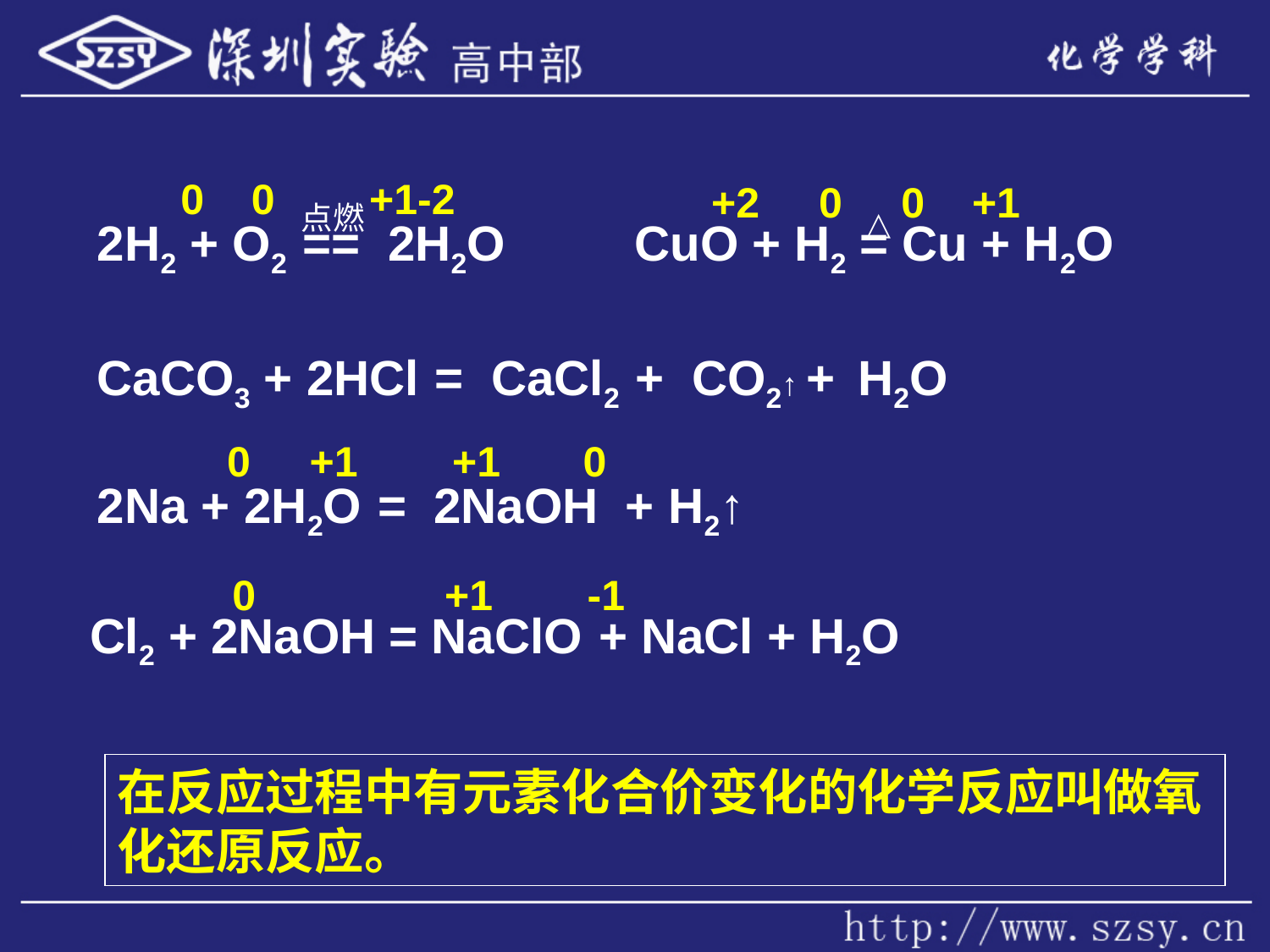

0    0        +1-2
+2     0     0    +1
点燃
2H2 + O2  ==  2H2O
△
CuO + H2 = Cu + H2O
CaCO3 + 2HCl  =  CaCl2  +  CO2↑ +  H2O
0     +1        +1       0
2Na + 2H2O  =  2NaOH  + H2↑
0                +1        -1
Cl2 + 2NaOH = NaClO  + NaCl + H2O
在反应过程中有元素化合价变化的化学反应叫做氧化还原反应。